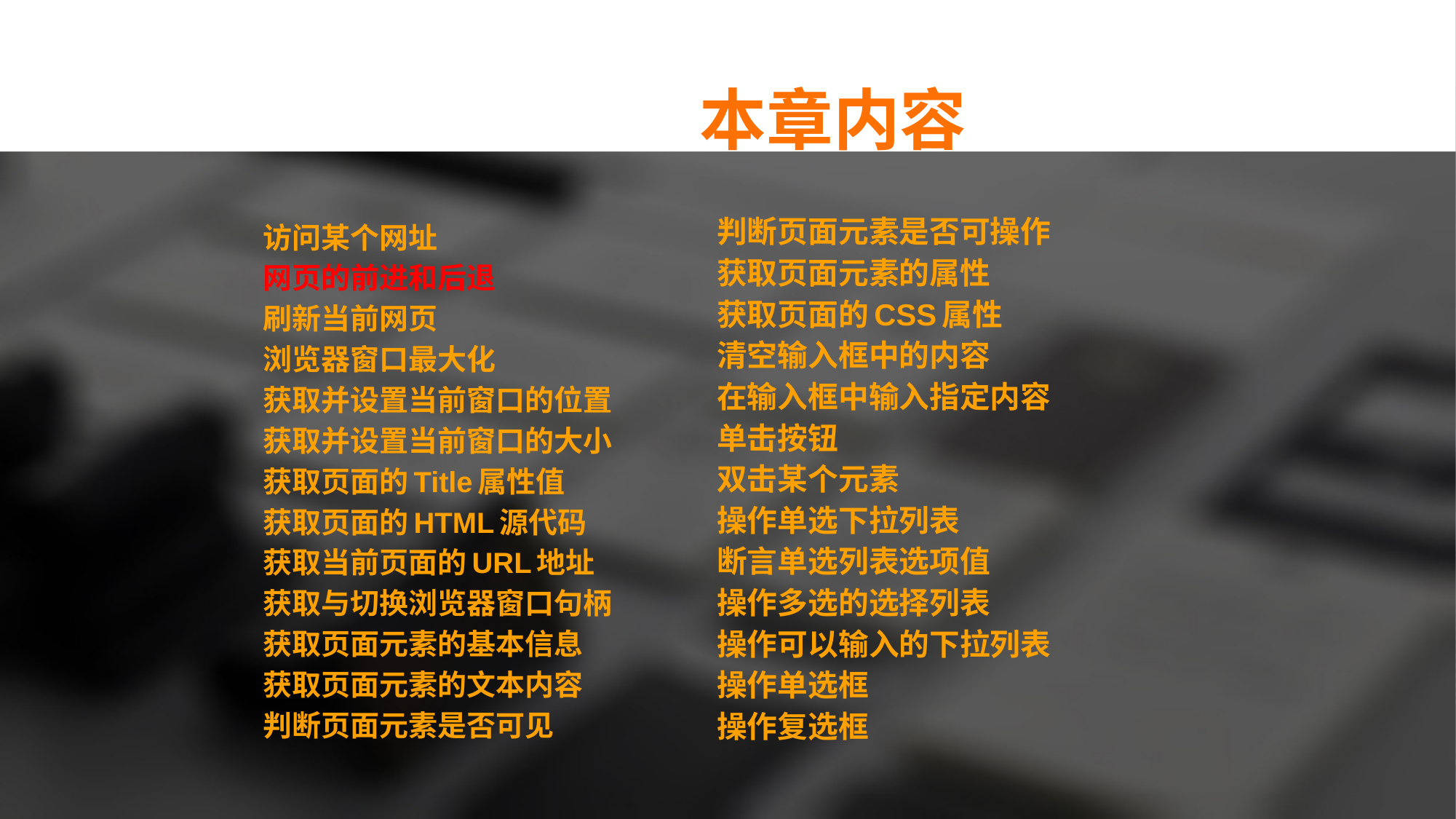

本章内容
访问某个网址
网页的前进和后退
刷新当前网页
浏览器窗口最大化
获取并设置当前窗口的位置
获取并设置当前窗口的大小
获取页面的Title属性值
获取页面的HTML源代码
获取当前页面的URL地址
获取与切换浏览器窗口句柄
获取页面元素的基本信息
获取页面元素的文本内容
判断页面元素是否可见
判断页面元素是否可操作
获取页面元素的属性
获取页面的CSS属性
清空输入框中的内容
在输入框中输入指定内容
单击按钮
双击某个元素
操作单选下拉列表
断言单选列表选项值
操作多选的选择列表
操作可以输入的下拉列表
操作单选框
操作复选框